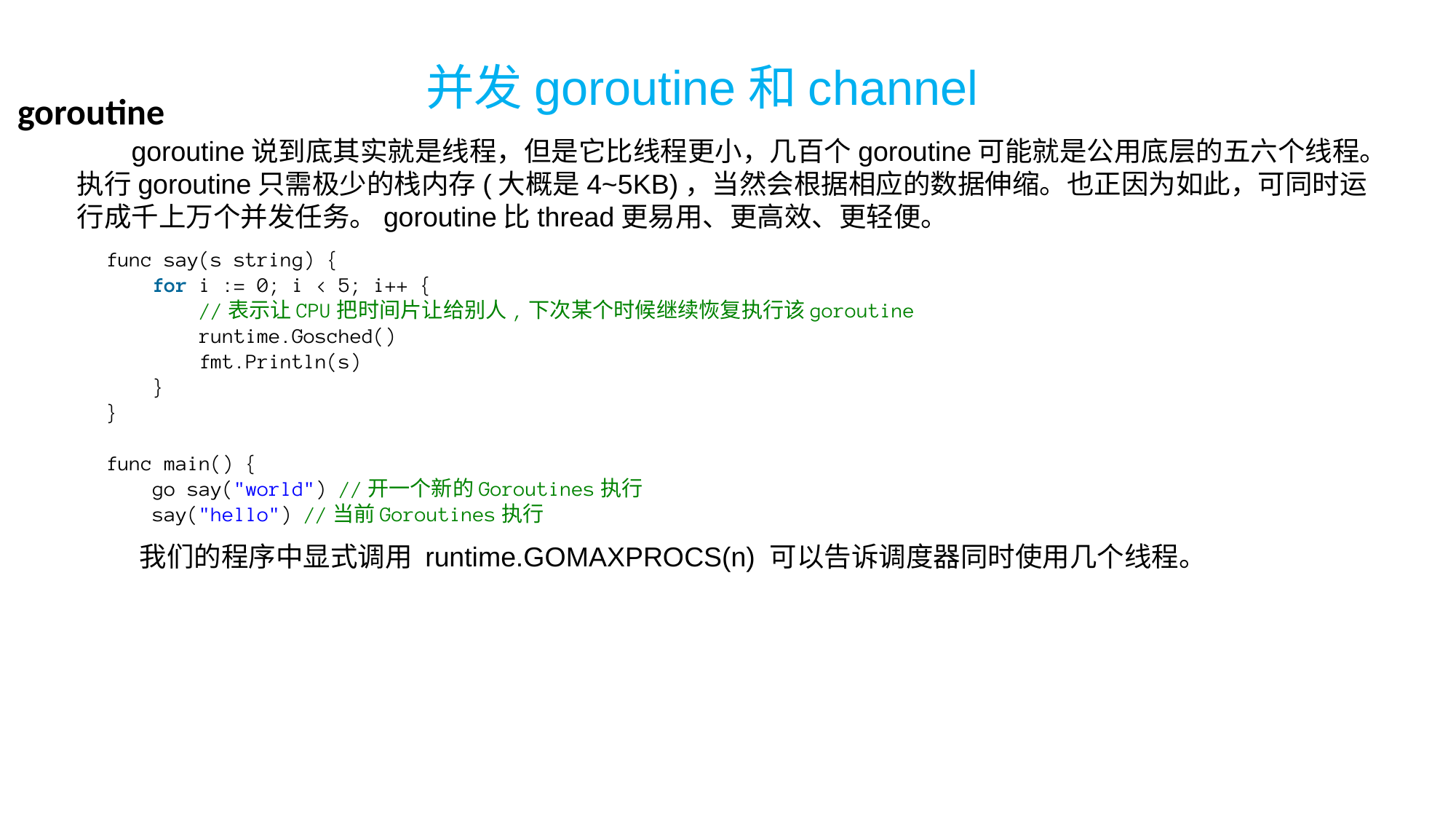

并发goroutine和channel
goroutine
goroutine说到底其实就是线程，但是它比线程更小，几百个goroutine可能就是公用底层的五六个线程。执行goroutine只需极少的栈内存(大概是4~5KB)，当然会根据相应的数据伸缩。也正因为如此，可同时运行成千上万个并发任务。goroutine比thread更易用、更高效、更轻便。
func say(s string) {
    for i := 0; i < 5; i++ {
        //表示让CPU把时间片让给别人,下次某个时候继续恢复执行该goroutine
        runtime.Gosched()
        fmt.Println(s)
    }
}

func main() {
    go say("world") //开一个新的Goroutines执行
    say("hello") //当前Goroutines执行

我们的程序中显式调用 runtime.GOMAXPROCS(n) 可以告诉调度器同时使用几个线程。